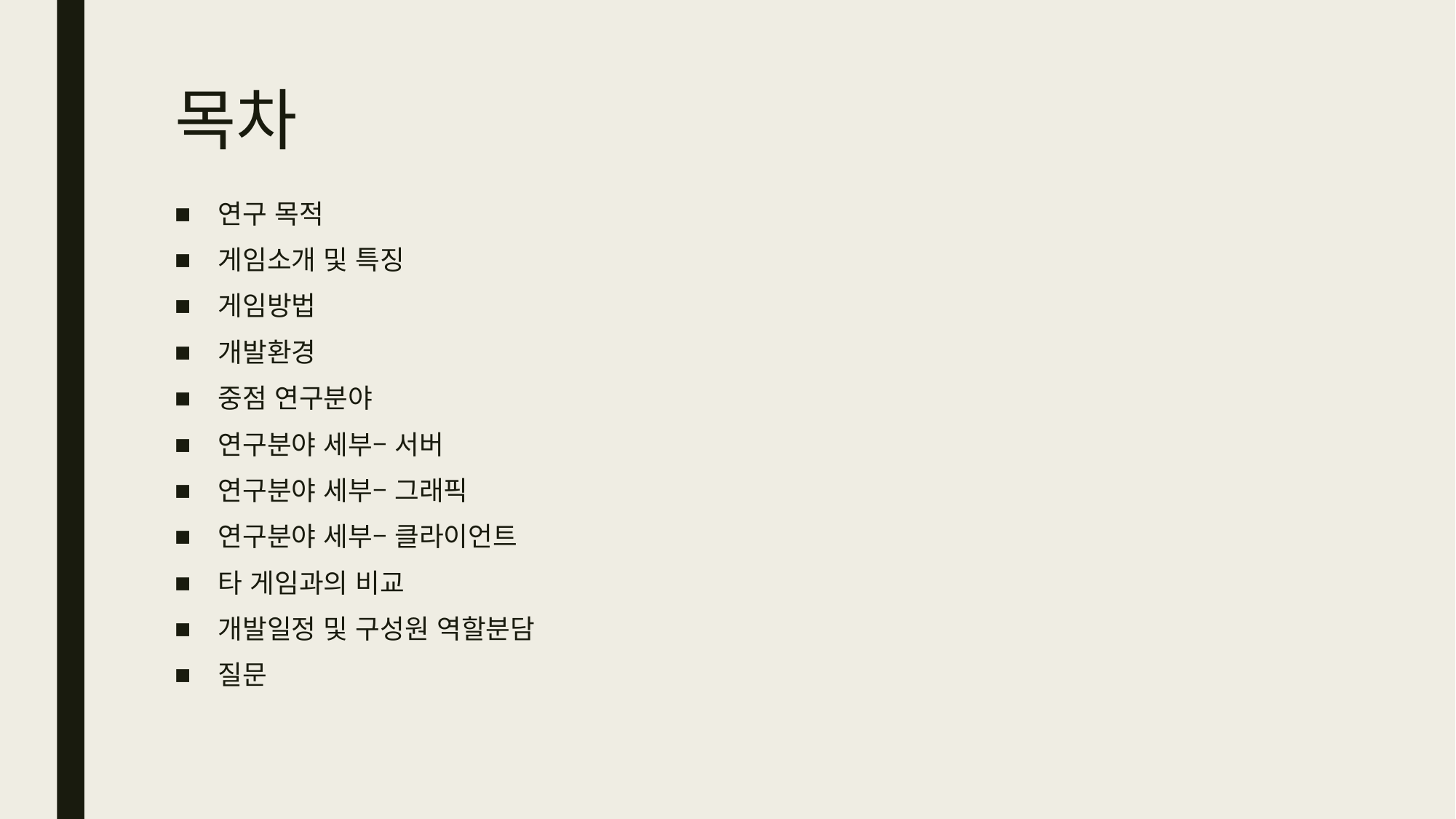

# 목차
연구 목적
게임소개 및 특징
게임방법
개발환경
중점 연구분야
연구분야 세부– 서버
연구분야 세부– 그래픽
연구분야 세부– 클라이언트
타 게임과의 비교
개발일정 및 구성원 역할분담
질문